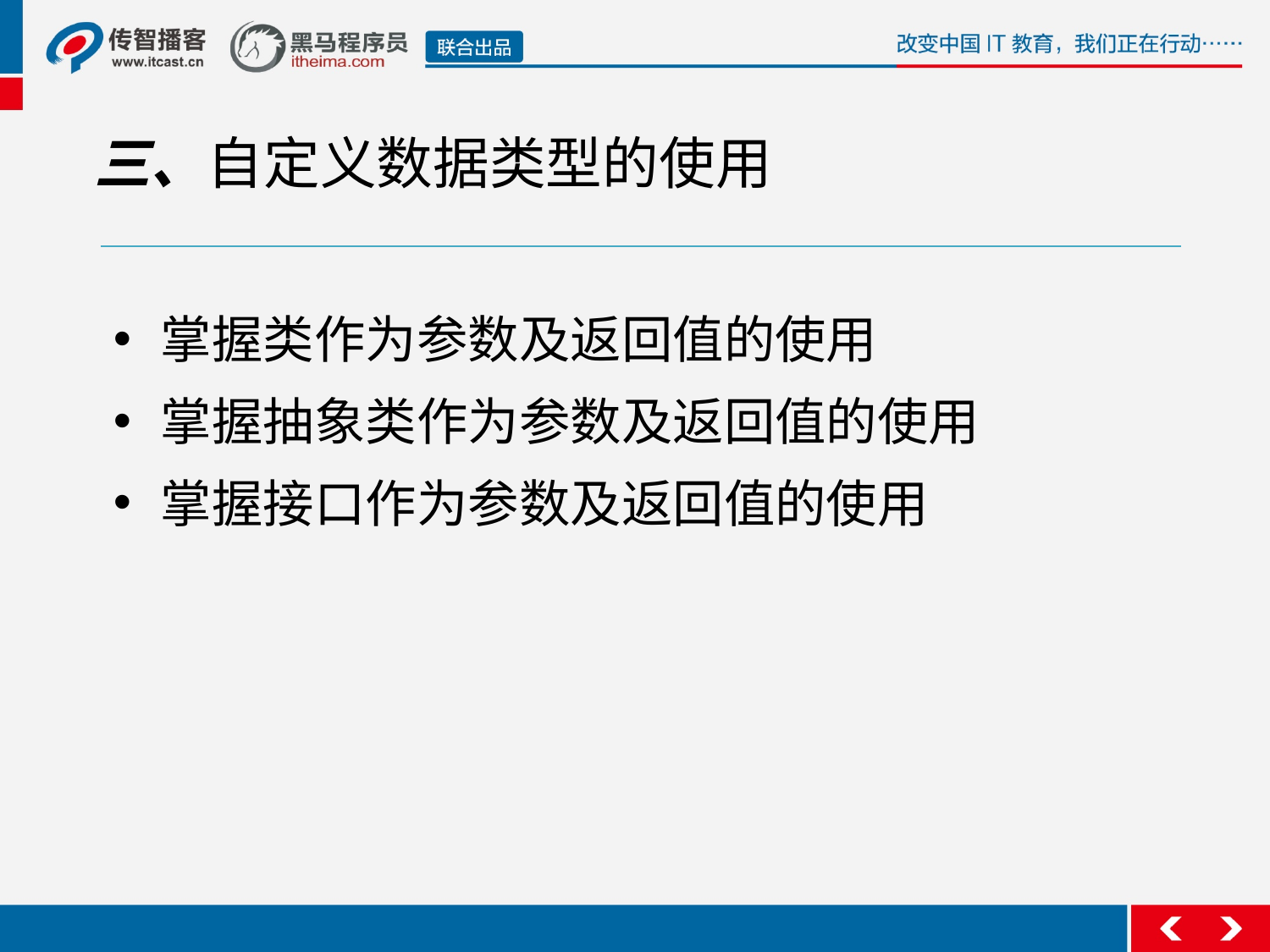

三、自定义数据类型的使用
掌握类作为参数及返回值的使用
掌握抽象类作为参数及返回值的使用
掌握接口作为参数及返回值的使用